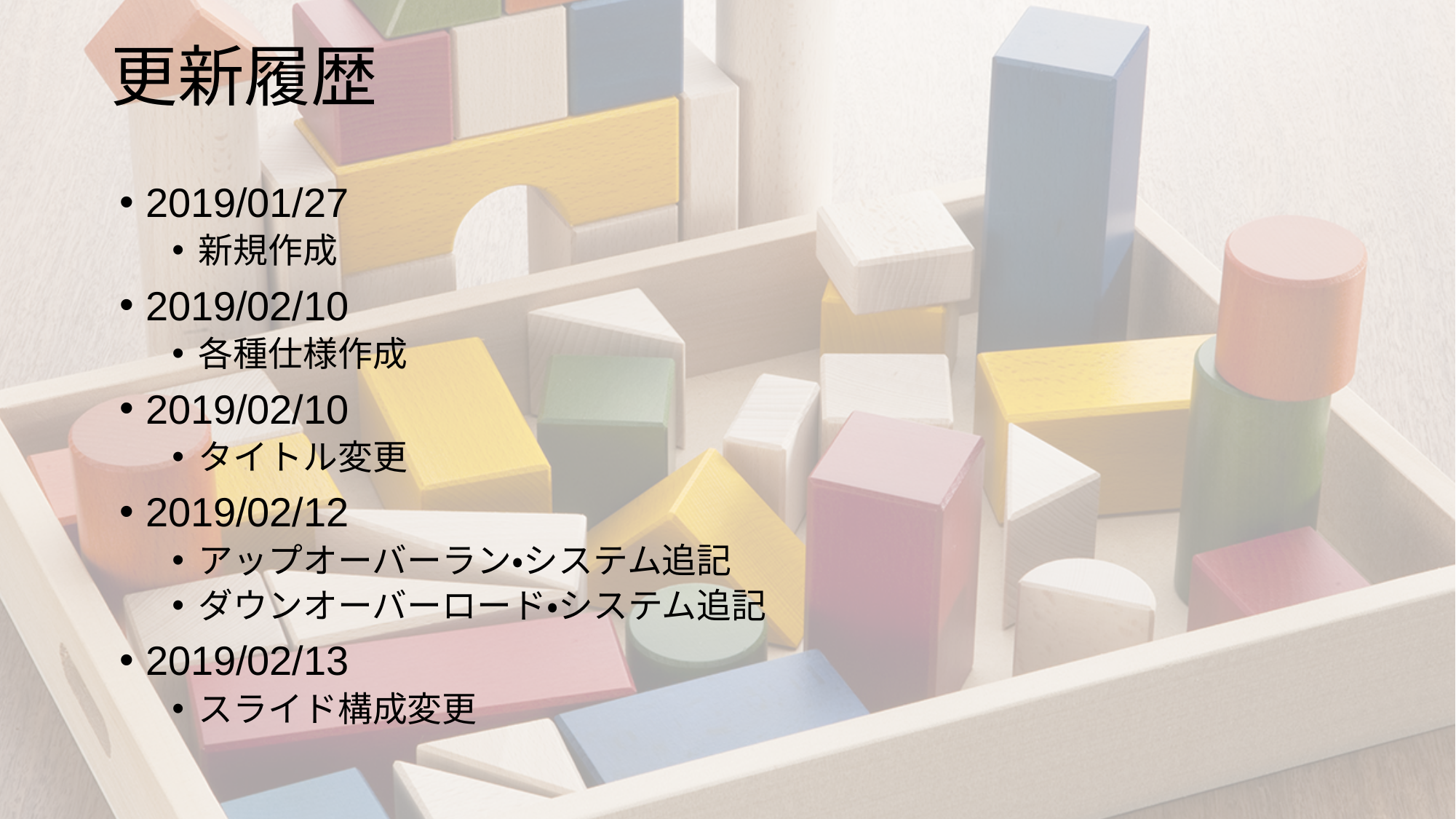

# 更新履歴
2019/01/27
新規作成
2019/02/10
各種仕様作成
2019/02/10
タイトル変更
2019/02/12
アップオーバーラン・システム追記
ダウンオーバーロード・システム追記
2019/02/13
スライド構成変更